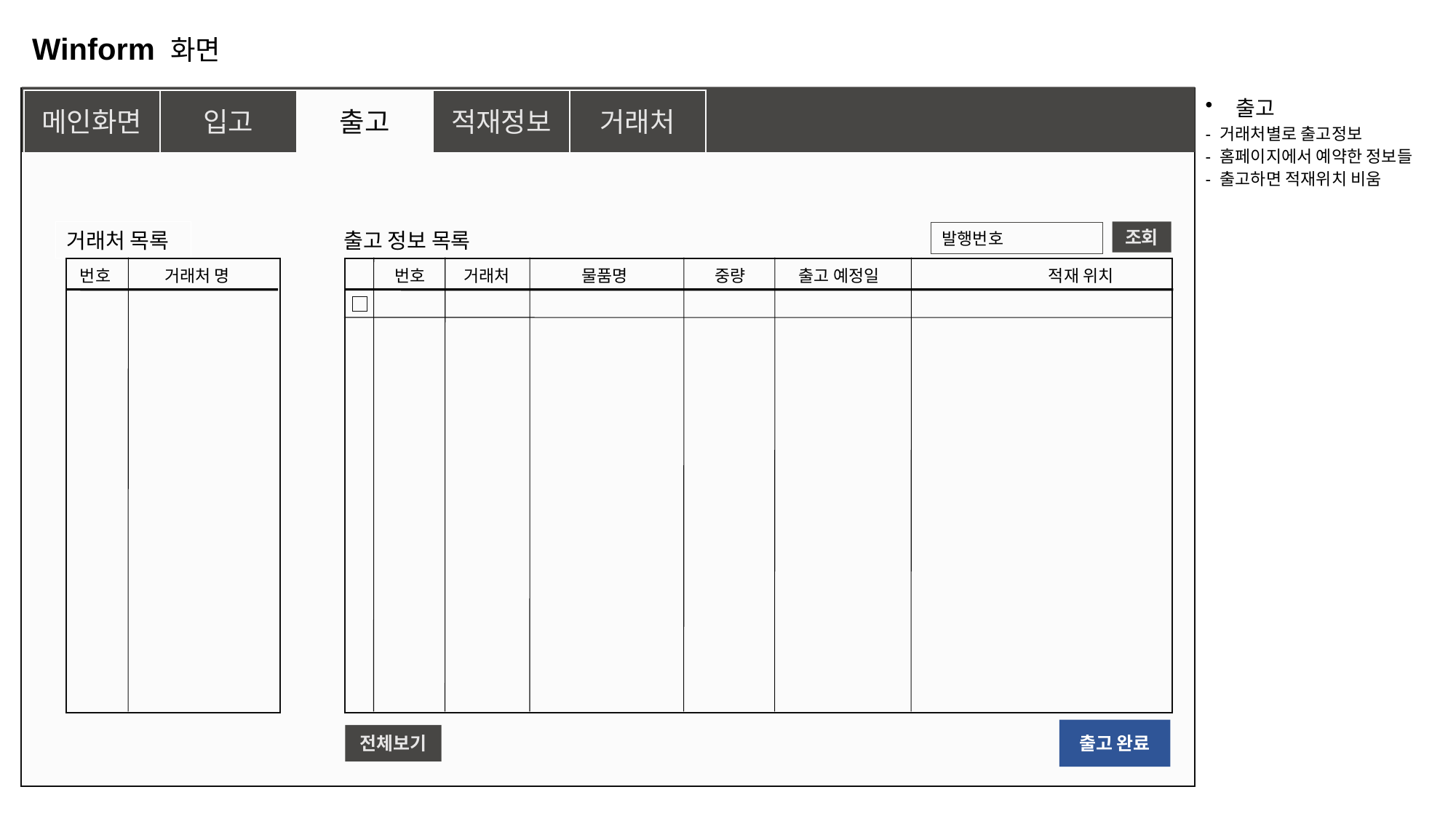

Winform 화면
출고
- 거래처별로 출고정보
- 홈페이지에서 예약한 정보들
- 출고하면 적재위치 비움

메인화면
입고
출고
적재정보
거래처
거래처 목록
출고 정보 목록
조회
발행번호

번호
거래처 명
번호
거래처
물품명
중량
출고 예정일
적재 위치

출고 완료
전체보기